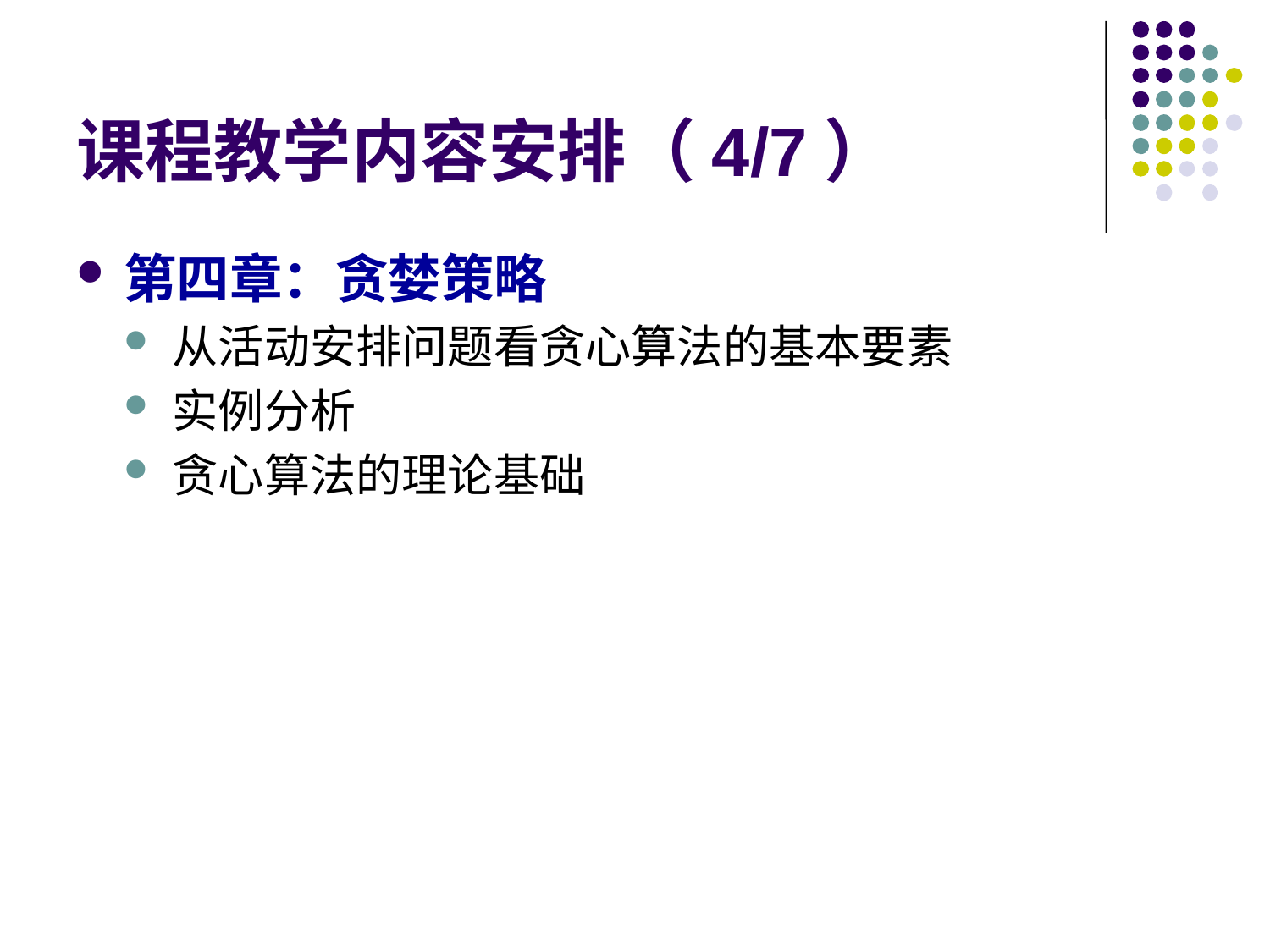

# 课程教学内容安排（4/7）
第四章：贪婪策略
从活动安排问题看贪心算法的基本要素
实例分析
贪心算法的理论基础